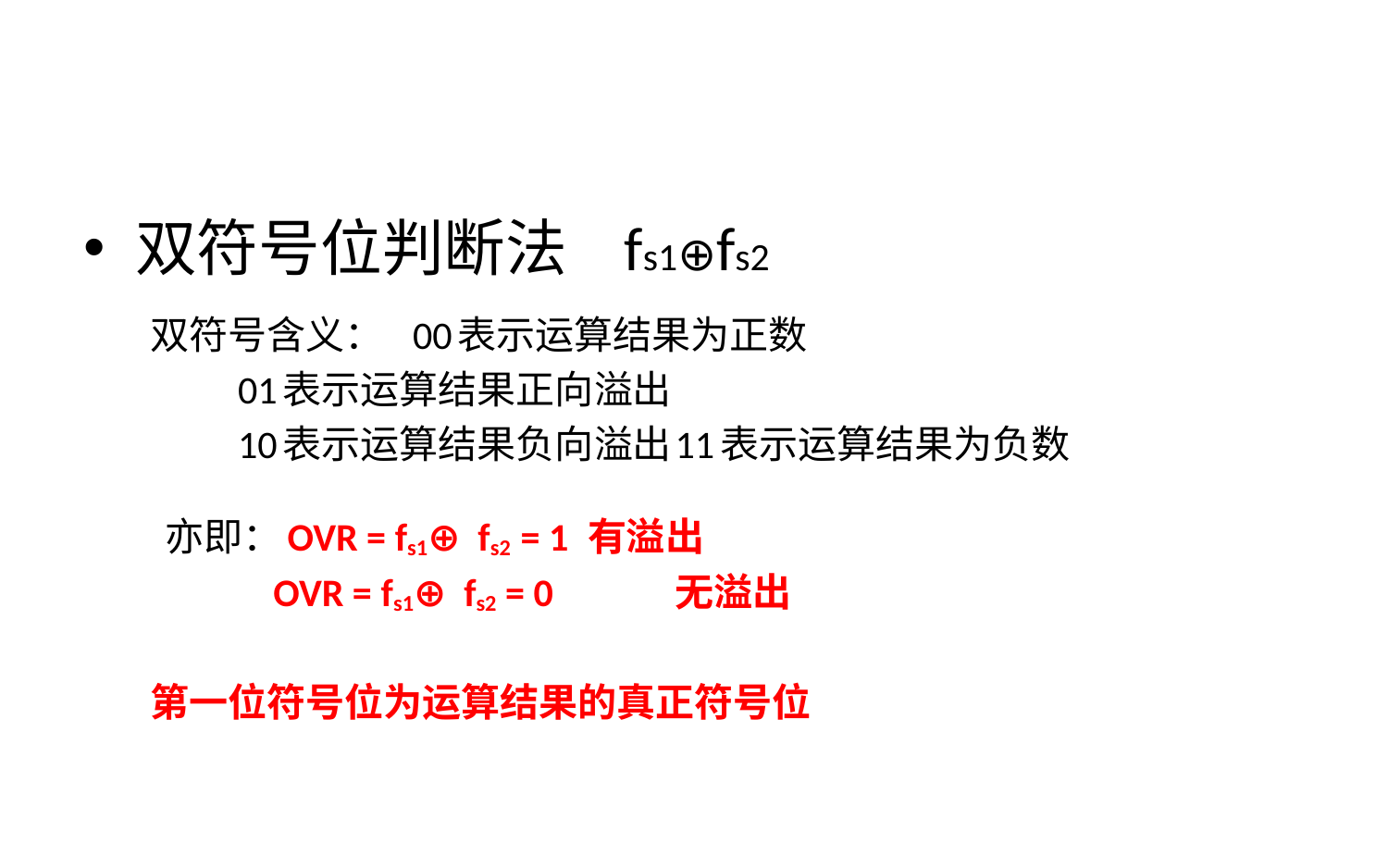

#
双符号位判断法   fs1⊕fs2
双符号含义：	00表示运算结果为正数
		01表示运算结果正向溢出
		10表示运算结果负向溢出			11表示运算结果为负数
 亦即：OVR = fs1⊕  fs2  = 1	有溢出
              OVR = fs1⊕  fs2 = 0    	无溢出

第一位符号位为运算结果的真正符号位